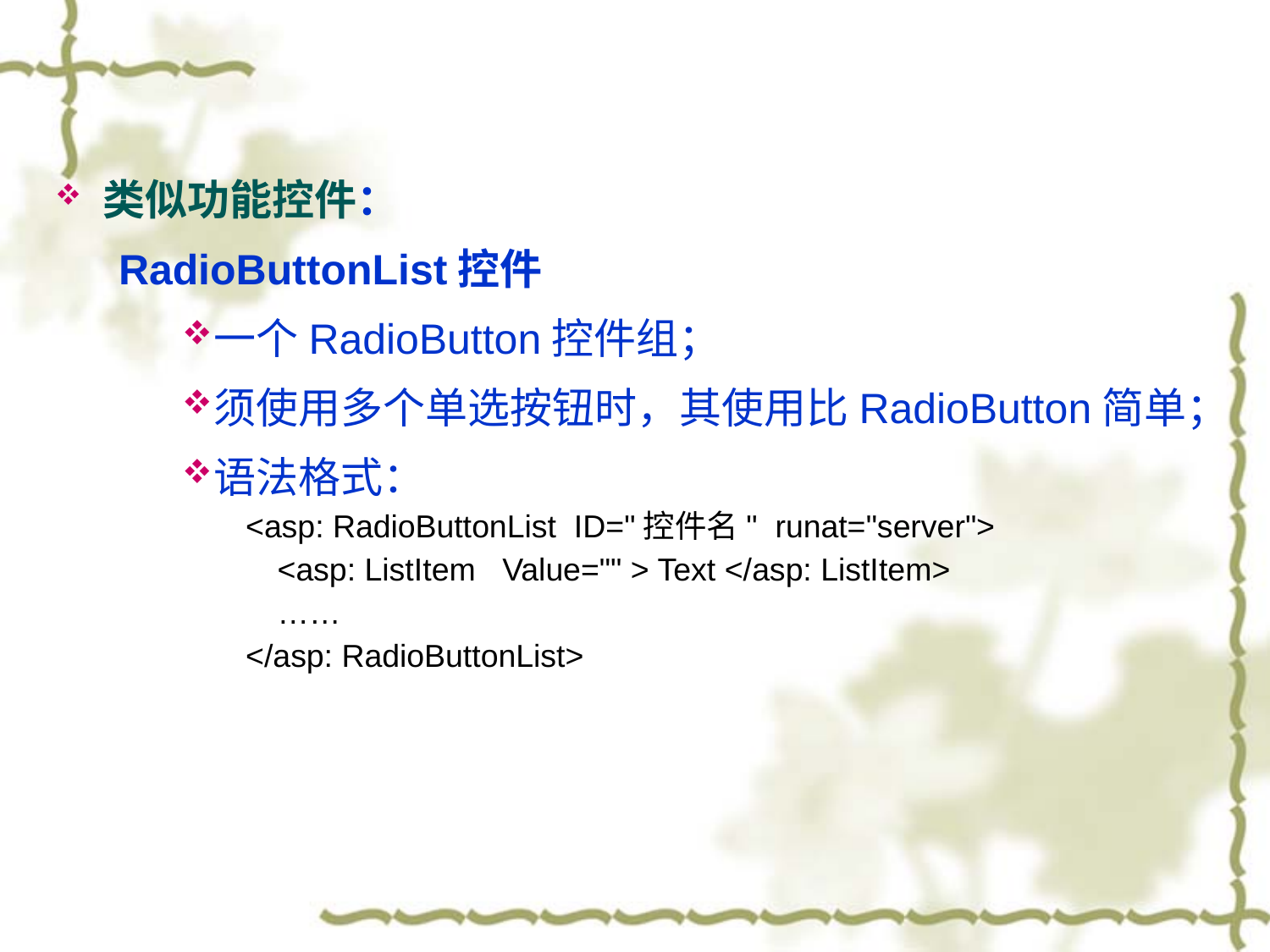

类似功能控件：
RadioButtonList控件
一个RadioButton控件组；
须使用多个单选按钮时，其使用比RadioButton简单；
语法格式：
<asp: RadioButtonList  ID="控件名"  runat="server">
	<asp: ListItem   Value="" > Text </asp: ListItem>
	……
</asp: RadioButtonList>